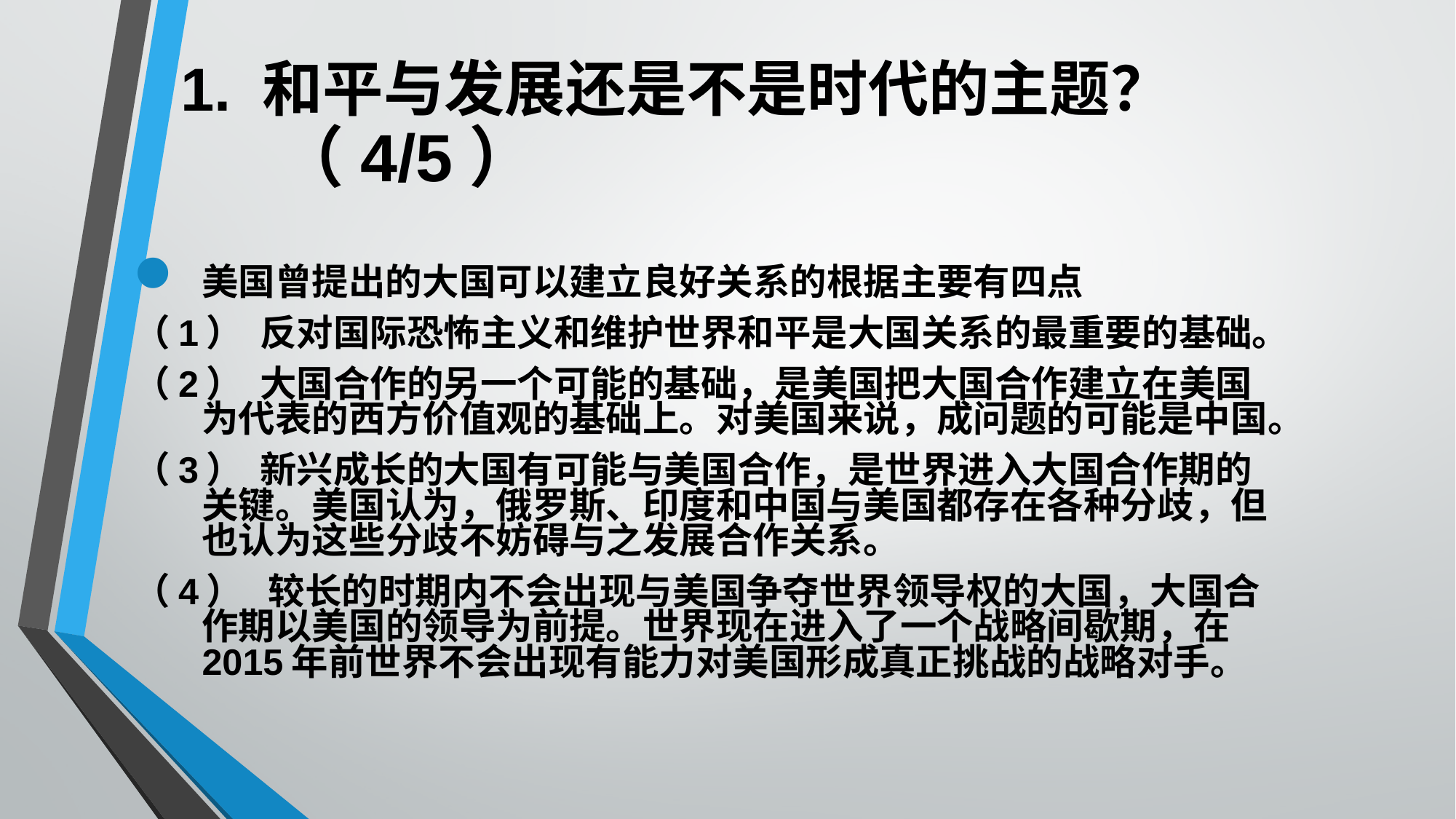

1. 和平与发展还是不是时代的主题？（4/5）
美国曾提出的大国可以建立良好关系的根据主要有四点
（1）  反对国际恐怖主义和维护世界和平是大国关系的最重要的基础。
（2）  大国合作的另一个可能的基础，是美国把大国合作建立在美国为代表的西方价值观的基础上。对美国来说，成问题的可能是中国。
（3）  新兴成长的大国有可能与美国合作，是世界进入大国合作期的关键。美国认为，俄罗斯、印度和中国与美国都存在各种分歧，但也认为这些分歧不妨碍与之发展合作关系。
（4）   较长的时期内不会出现与美国争夺世界领导权的大国，大国合作期以美国的领导为前提。世界现在进入了一个战略间歇期，在2015年前世界不会出现有能力对美国形成真正挑战的战略对手。